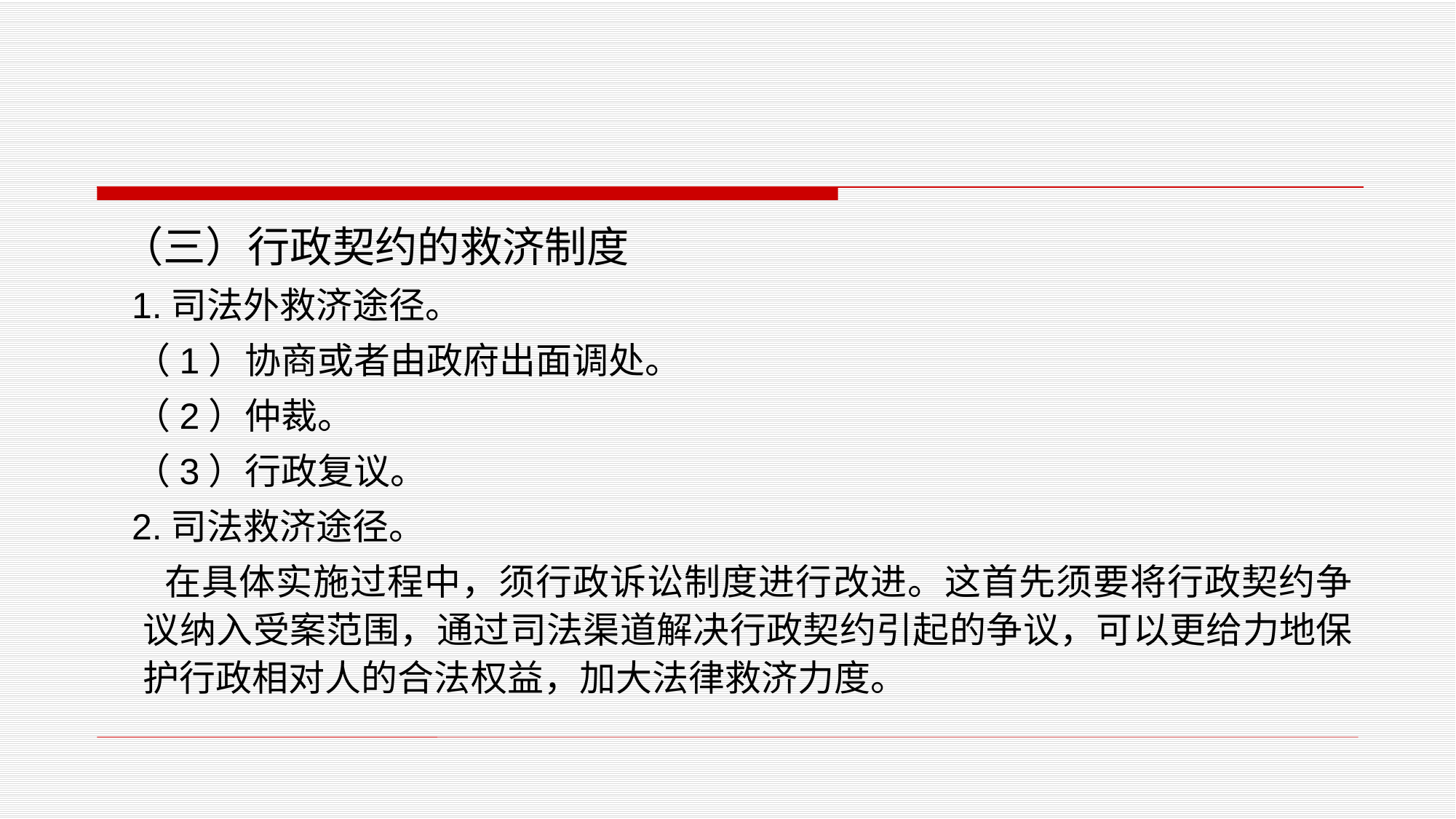

#
 （三）行政契约的救济制度
   1.司法外救济途径。
   （1）协商或者由政府出面调处。
   （2）仲裁。
   （3）行政复议。
   2.司法救济途径。
      在具体实施过程中，须行政诉讼制度进行改进。这首先须要将行政契约争议纳入受案范围，通过司法渠道解决行政契约引起的争议，可以更给力地保护行政相对人的合法权益，加大法律救济力度。